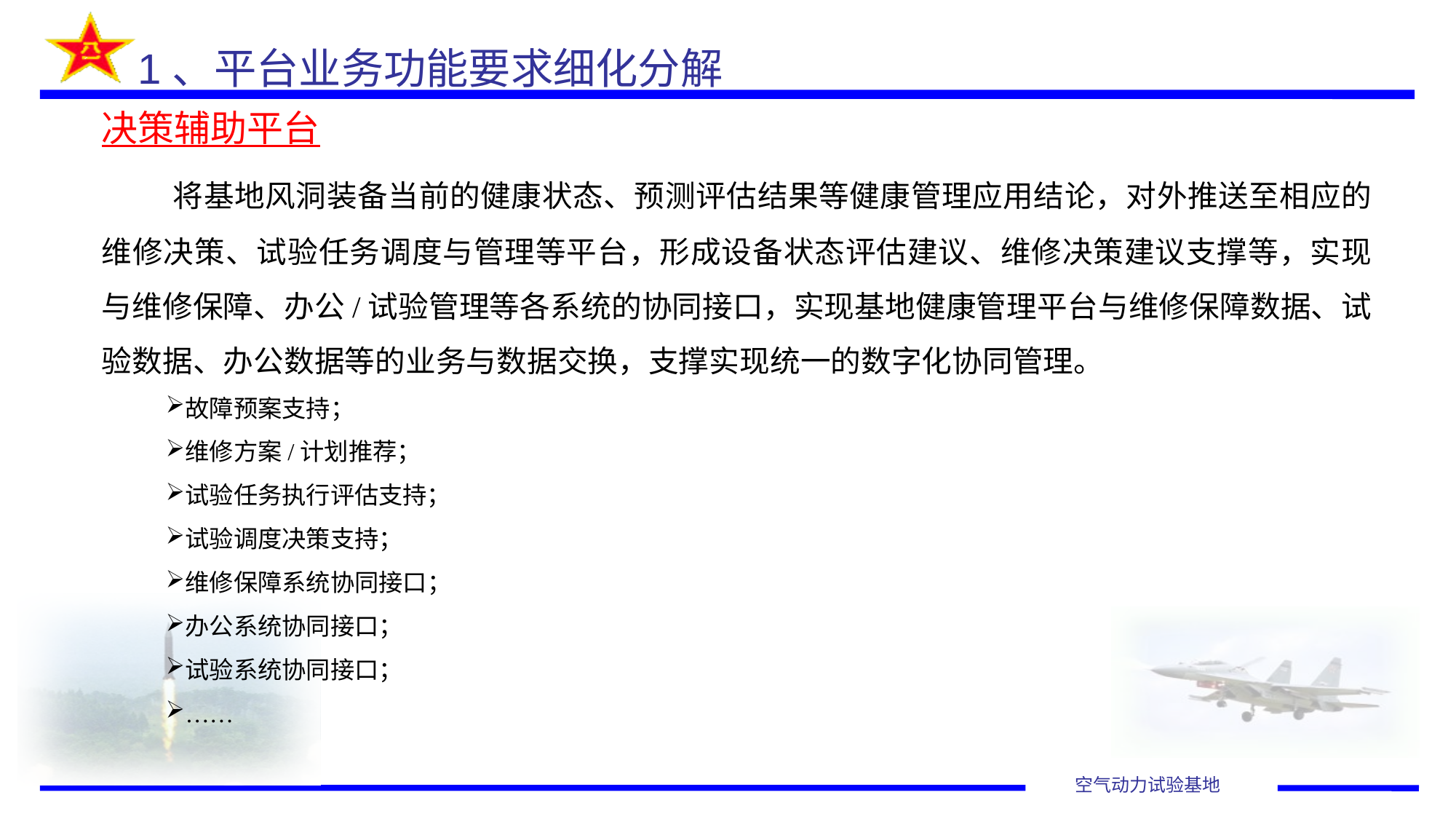

# 1、平台业务功能要求细化分解
决策辅助平台
   将基地风洞装备当前的健康状态、预测评估结果等健康管理应用结论，对外推送至相应的维修决策、试验任务调度与管理等平台，形成设备状态评估建议、维修决策建议支撑等，实现与维修保障、办公/试验管理等各系统的协同接口，实现基地健康管理平台与维修保障数据、试验数据、办公数据等的业务与数据交换，支撑实现统一的数字化协同管理。
故障预案支持；
维修方案/计划推荐；
试验任务执行评估支持；
试验调度决策支持；
维修保障系统协同接口；
办公系统协同接口；
试验系统协同接口；
……